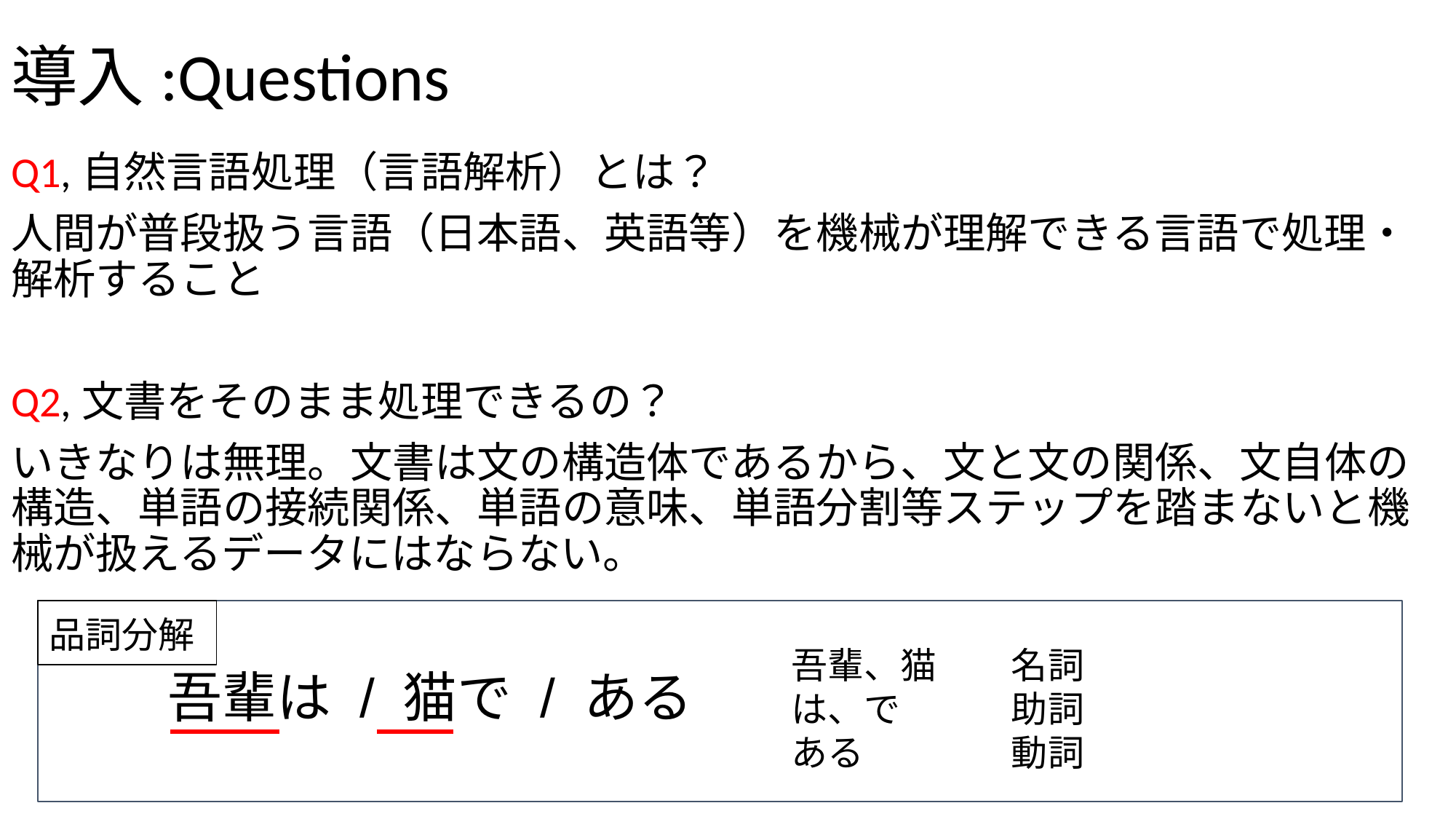

# 導入:Questions
Q1,自然言語処理（言語解析）とは？
人間が普段扱う言語（日本語、英語等）を機械が理解できる言語で処理・解析すること

Q2,文書をそのまま処理できるの？
いきなりは無理。文書は文の構造体であるから、文と文の関係、文自体の構造、単語の接続関係、単語の意味、単語分割等ステップを踏まないと機械が扱えるデータにはならない。

品詞分解
吾輩、猫
は、で
ある
名詞
助詞
動詞
吾輩は / 猫で / ある